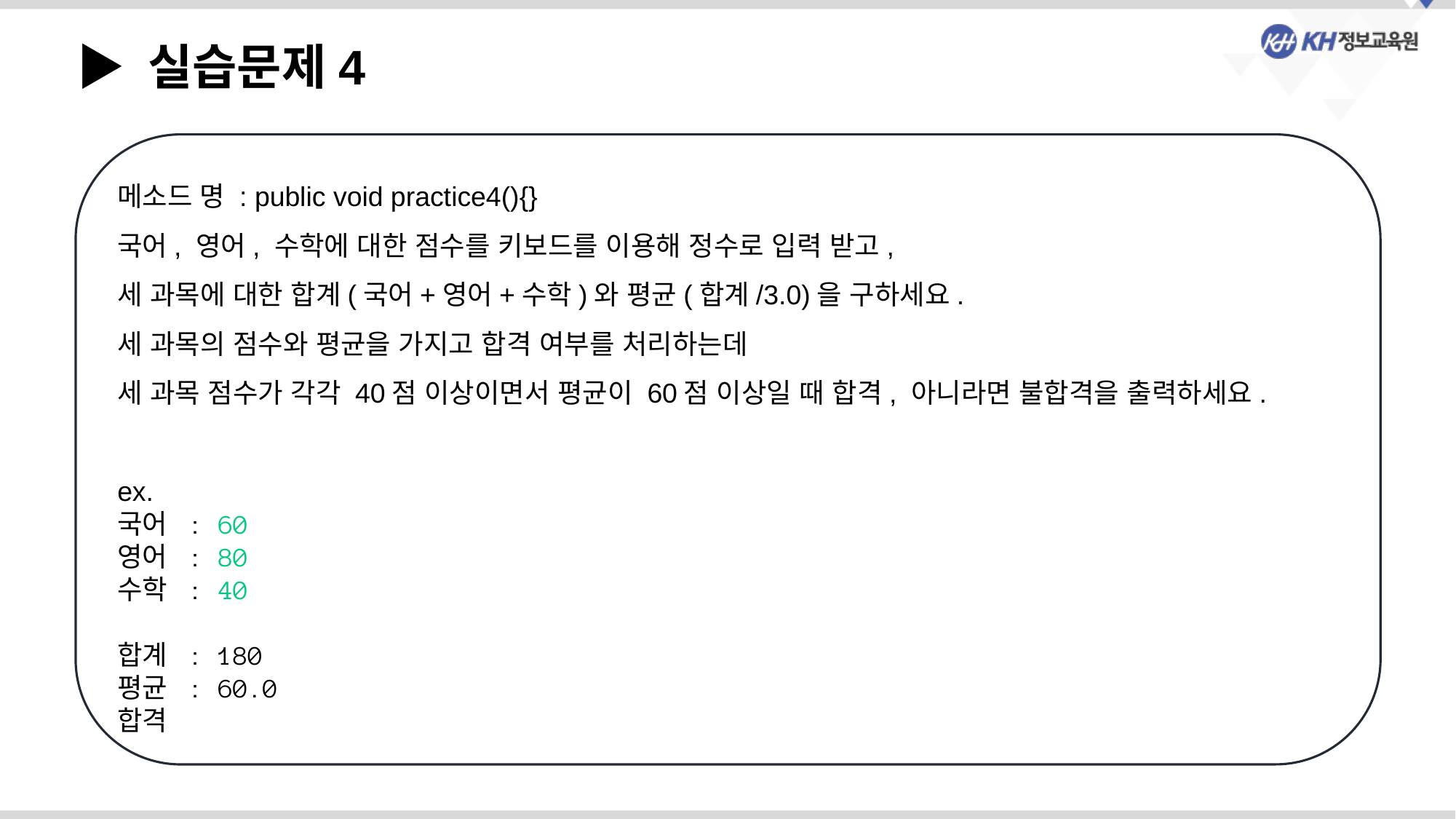

▶ 실습문제4
메소드 명 : public void practice4(){}
국어, 영어, 수학에 대한 점수를 키보드를 이용해 정수로 입력 받고,
세 과목에 대한 합계(국어+영어+수학)와 평균(합계/3.0)을 구하세요.
세 과목의 점수와 평균을 가지고 합격 여부를 처리하는데
세 과목 점수가 각각 40점 이상이면서 평균이 60점 이상일 때 합격, 아니라면 불합격을 출력하세요.

ex.
국어 : 60
영어 : 80
수학 : 40

합계 : 180
평균 : 60.0
합격